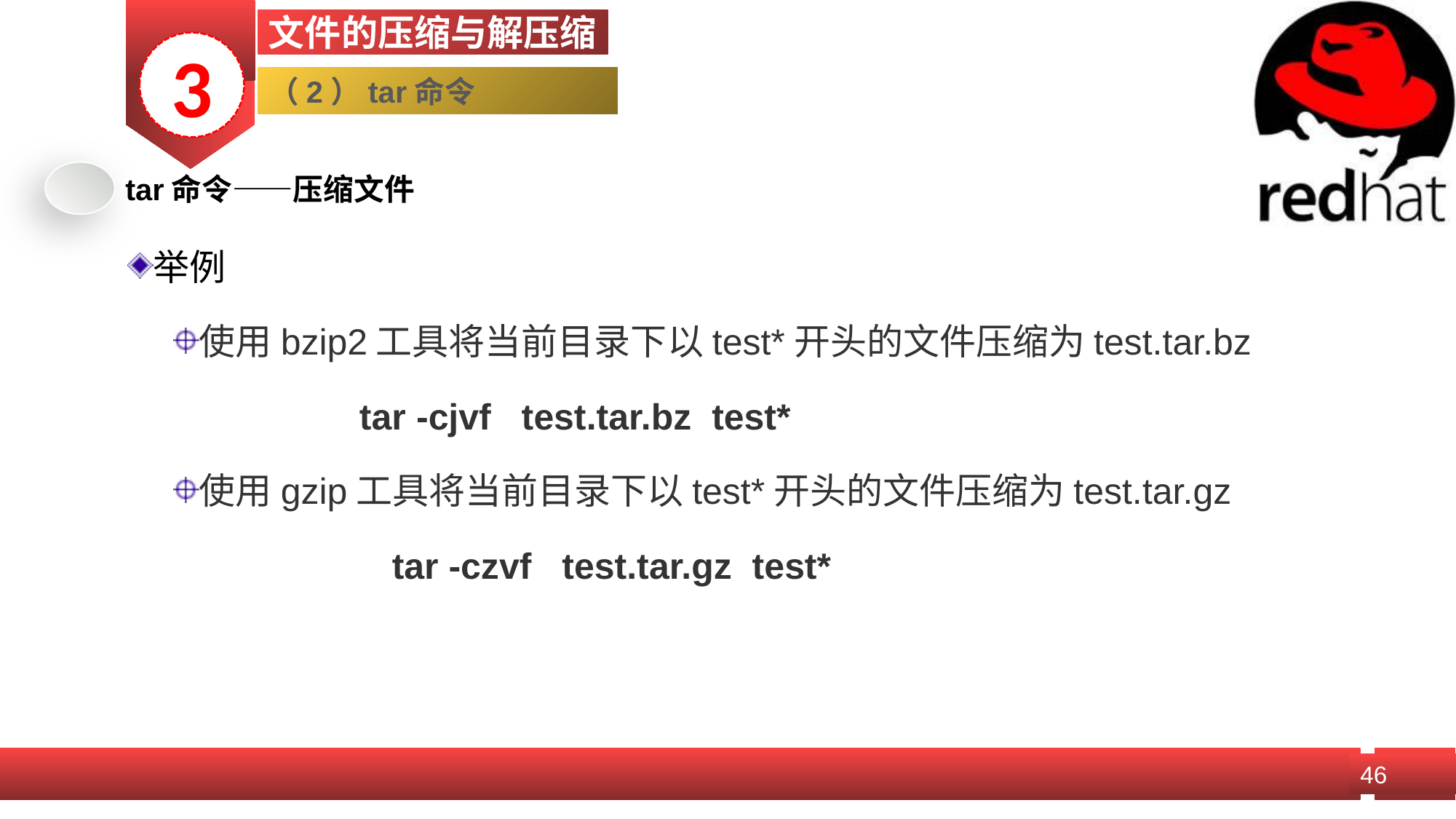

文件的压缩与解压缩
3
（2）tar命令

tar命令——压缩文件
举例
使用bzip2工具将当前目录下以test*开头的文件压缩为test.tar.bz
   		tar -cjvf   test.tar.bz  test*
使用gzip工具将当前目录下以test*开头的文件压缩为test.tar.gz
		tar -czvf   test.tar.gz  test*